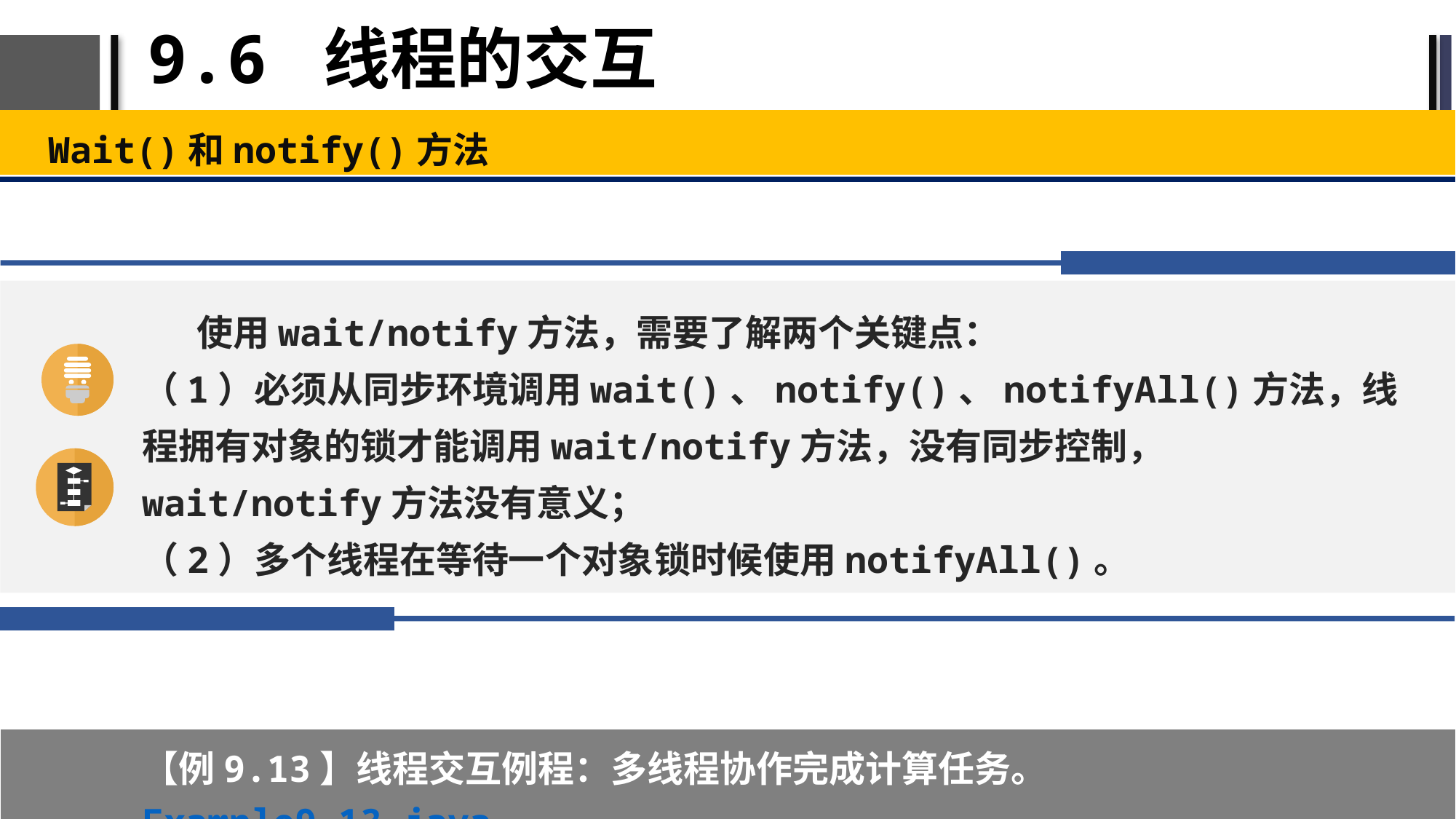

# 9.6 线程的交互

Wait()和notify()方法

使用wait/notify方法，需要了解两个关键点：
（1）必须从同步环境调用wait()、notify()、notifyAll()方法，线程拥有对象的锁才能调用wait/notify方法，没有同步控制， wait/notify方法没有意义；
（2）多个线程在等待一个对象锁时候使用notifyAll()。

【例9.13】线程交互例程：多线程协作完成计算任务。Example9_13.java